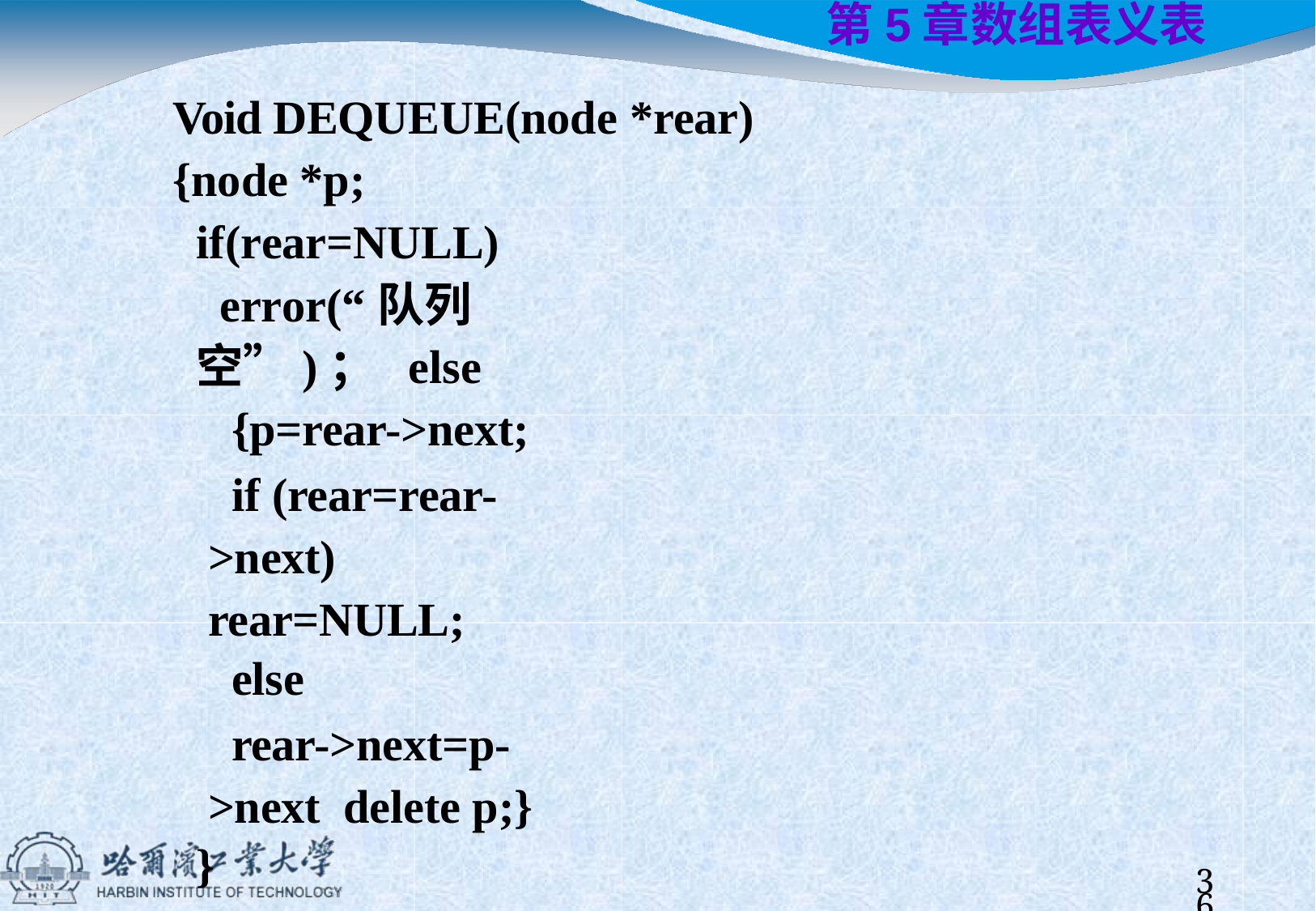

# 第5章	数组表义表
Void DEQUEUE(node *rear)
{node *p;  if(rear=NULL)
error(“队列空”)；  else
{p=rear->next;
if (rear=rear->next)  rear=NULL;
else
rear->next=p->next  delete p;}
}
36